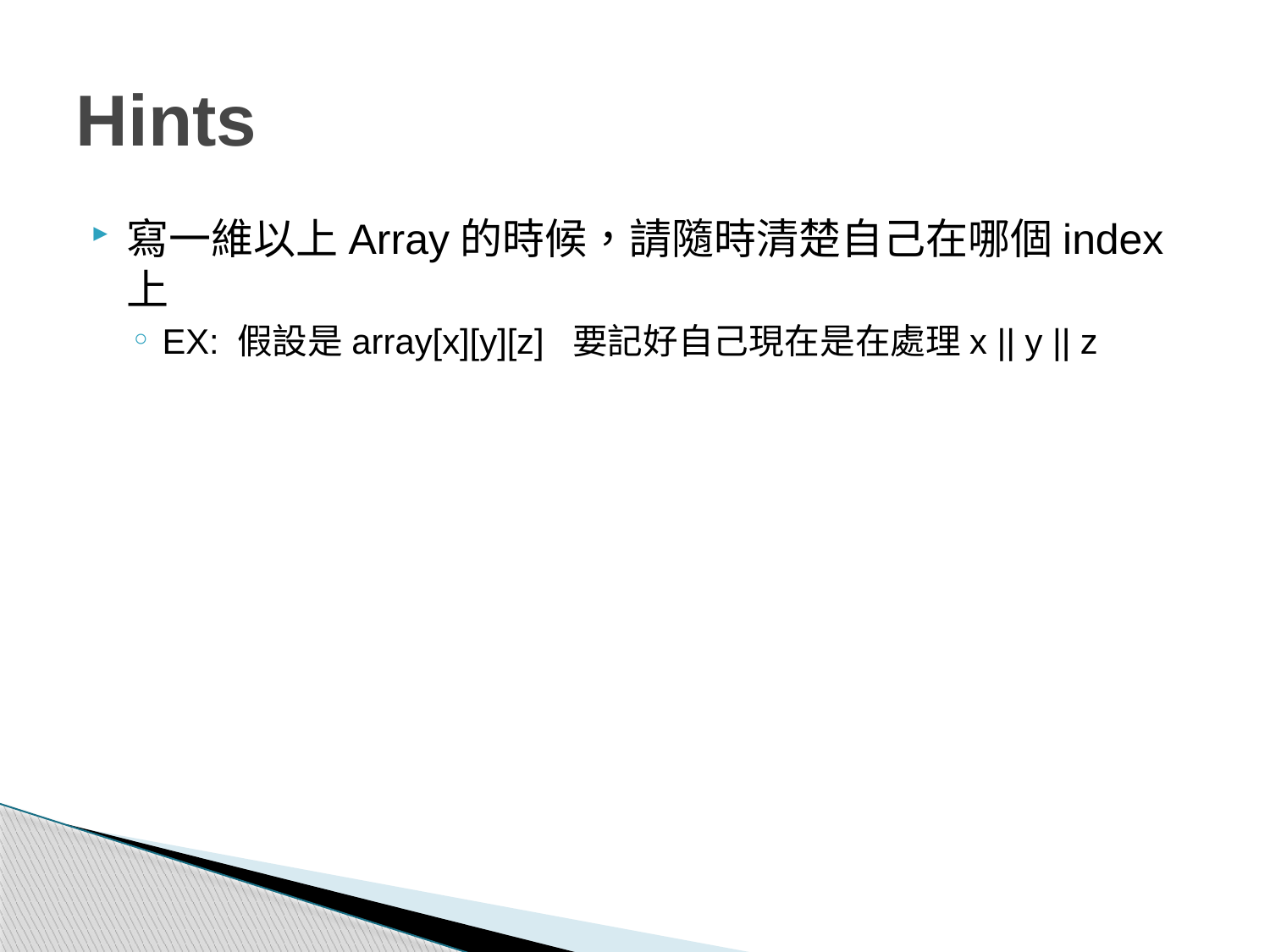

# Hints
寫一維以上Array的時候，請隨時清楚自己在哪個index上
EX: 假設是array[x][y][z]  要記好自己現在是在處理x || y || z